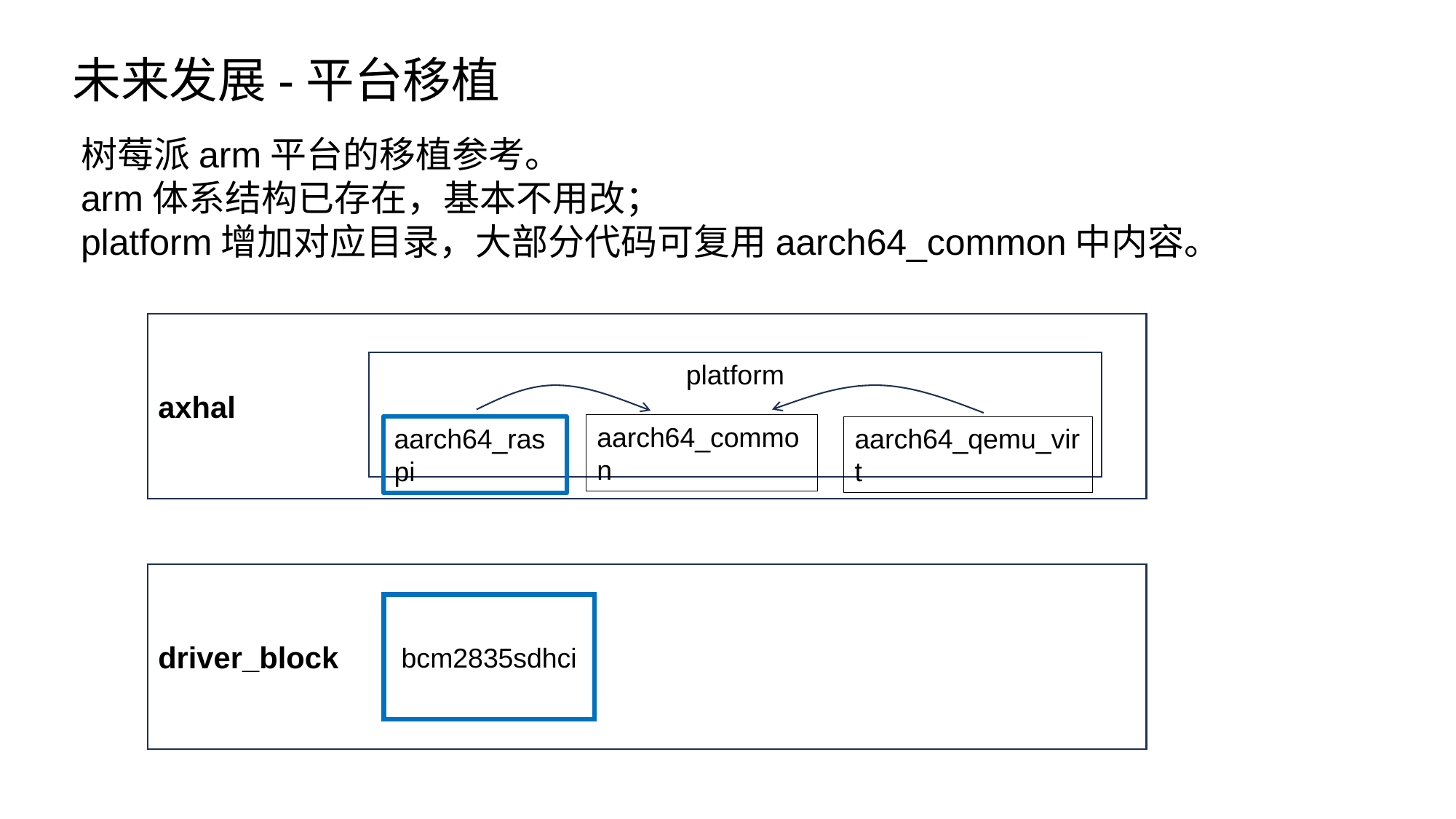

未来发展-平台移植
树莓派arm平台的移植参考。
arm体系结构已存在，基本不用改；
platform增加对应目录，大部分代码可复用aarch64_common中内容。
axhal
platform

aarch64_common
aarch64_raspi
aarch64_qemu_virt
driver_block
bcm2835sdhci